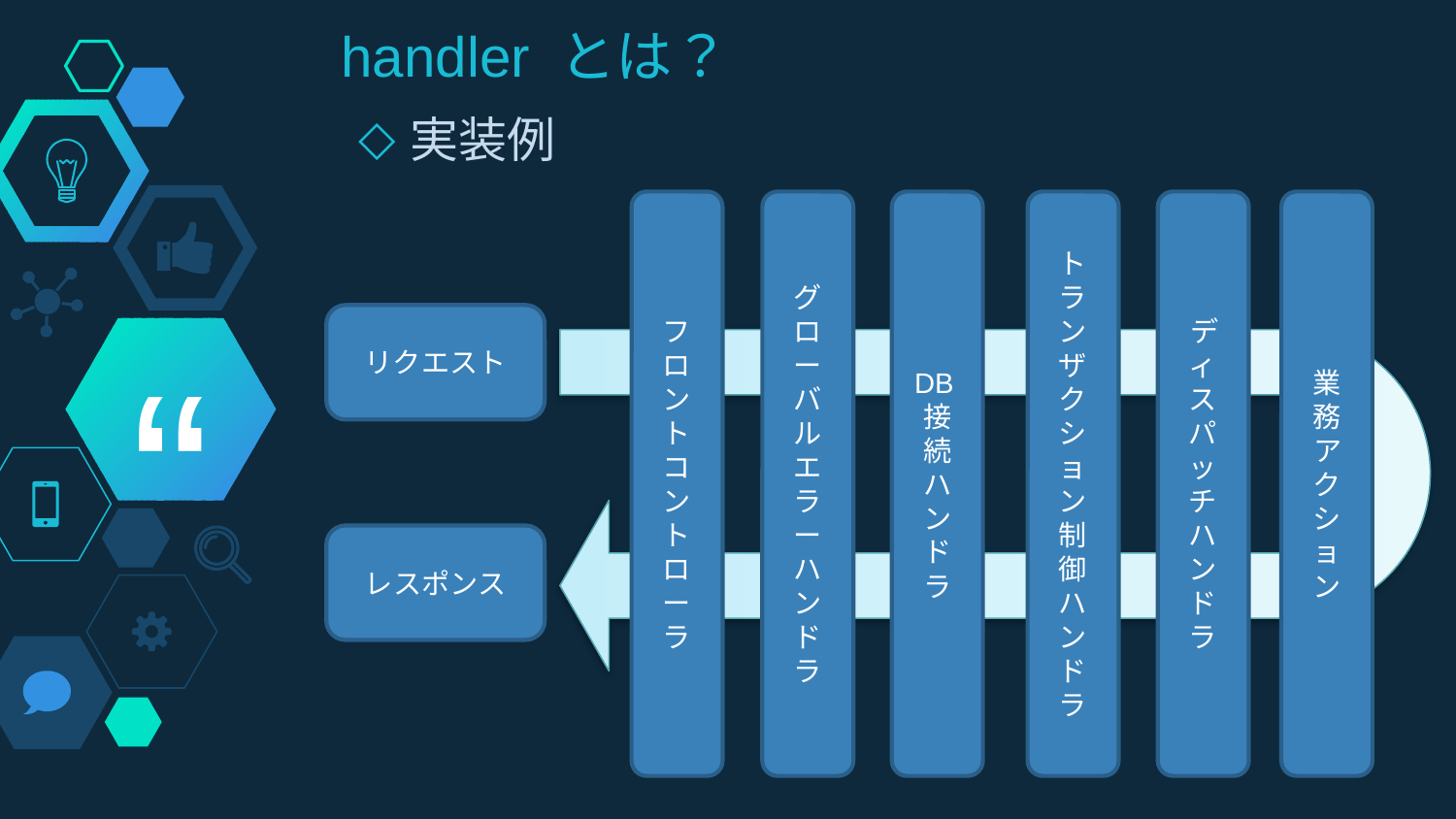

handler とは？

実装例

フロントコントローラ
グローバルエラーハンドラ
DB接続ハンドラ
トランザクション制御ハンドラ
ディスパッチハンドラ
業務アクション
リクエスト
レスポンス